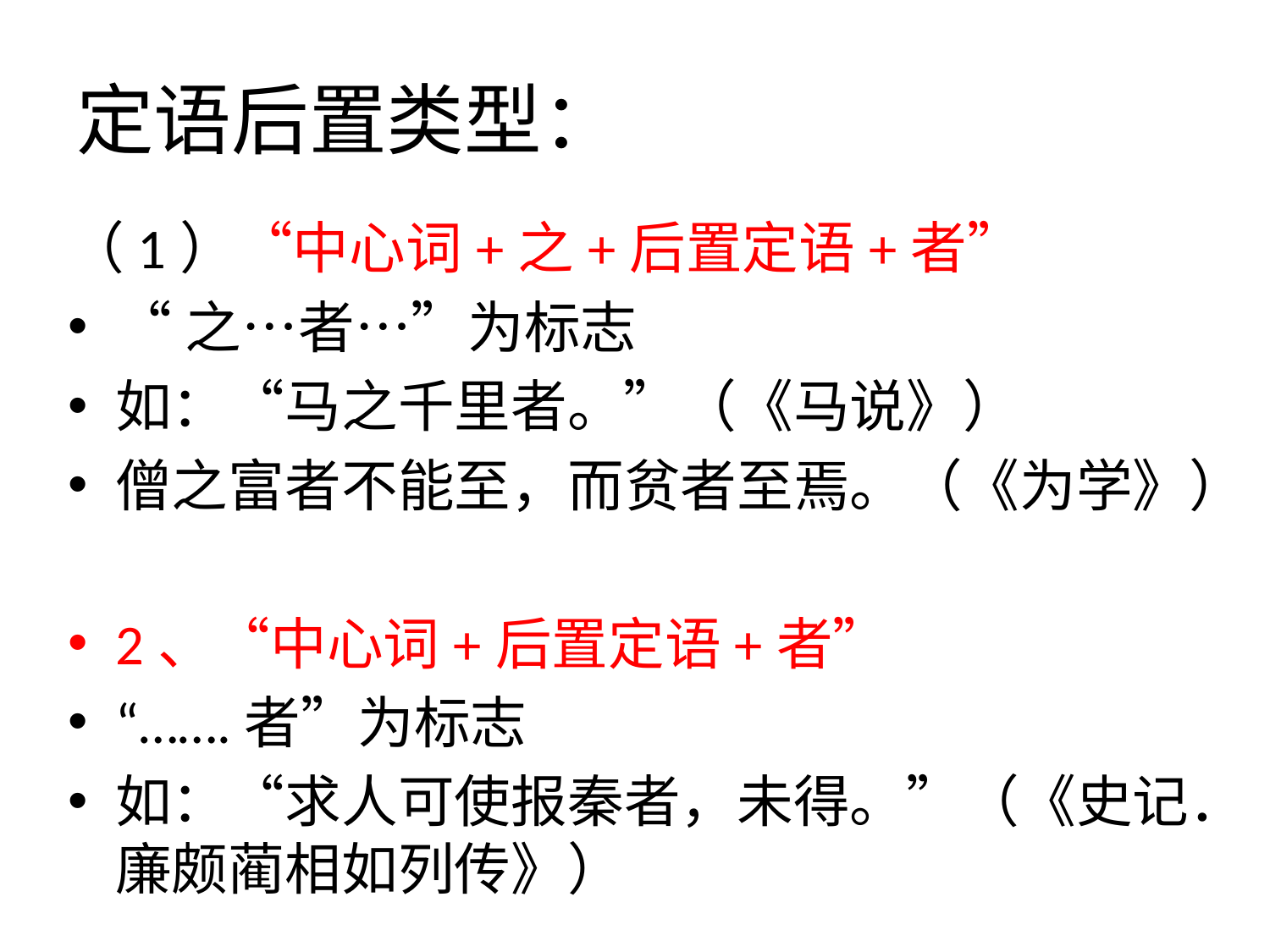

# 定语后置类型：
（1）“中心词+之+后置定语+者”
“之…者…”为标志
如：“马之千里者。”（《马说》）
僧之富者不能至，而贫者至焉。（《为学》）

2、“中心词+后置定语+者”
“…….者”为标志
如：“求人可使报秦者，未得。”（《史记．廉颇蔺相如列传》）